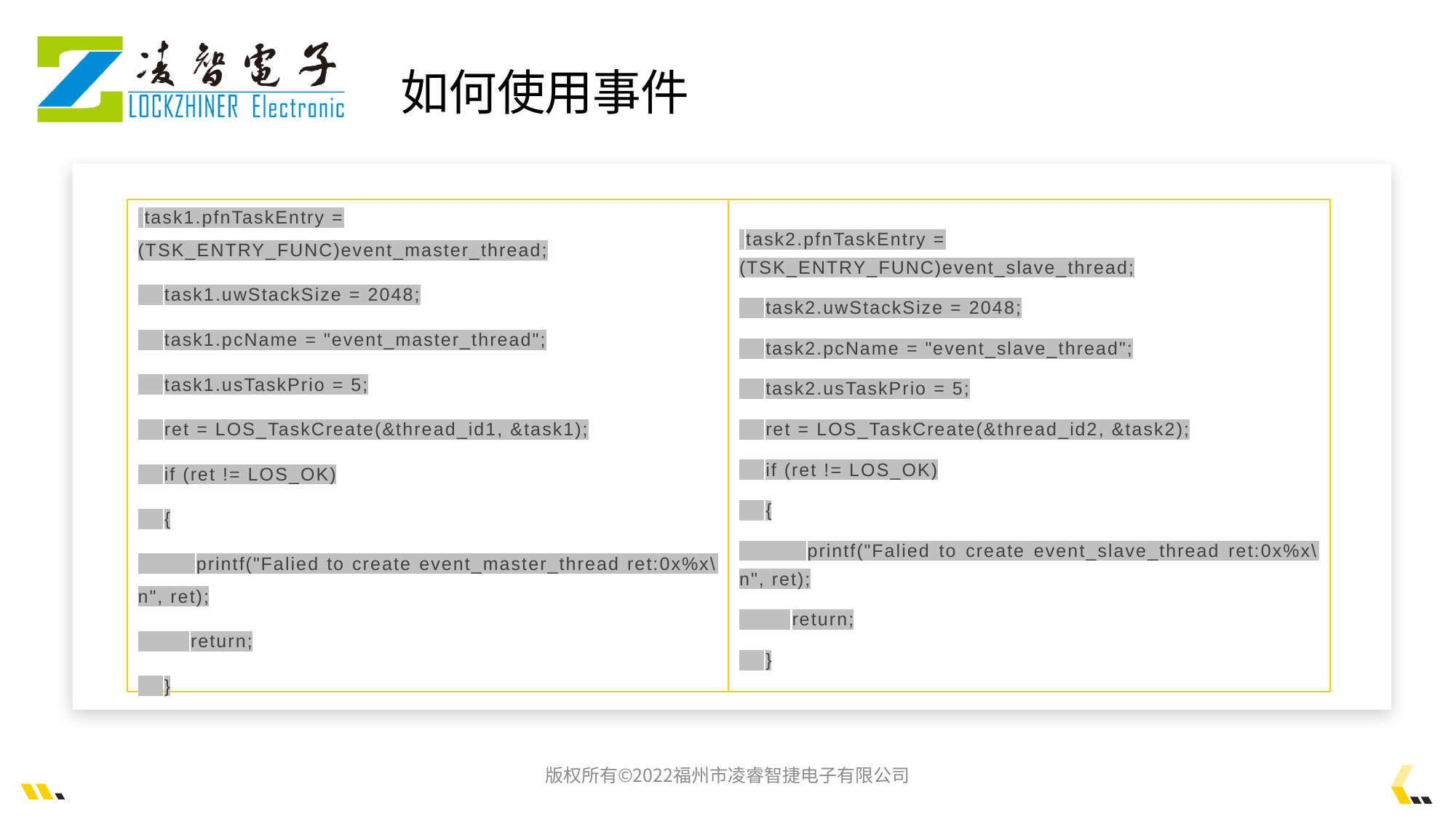

如何使用事件

 task1.pfnTaskEntry = (TSK_ENTRY_FUNC)event_master_thread;
    task1.uwStackSize = 2048;
    task1.pcName = "event_master_thread";
    task1.usTaskPrio = 5;
    ret = LOS_TaskCreate(&thread_id1, &task1);
    if (ret != LOS_OK)
    {
        printf("Falied to create event_master_thread ret:0x%x\n", ret);
        return;
    }
 task2.pfnTaskEntry = (TSK_ENTRY_FUNC)event_slave_thread;
    task2.uwStackSize = 2048;
    task2.pcName = "event_slave_thread";
    task2.usTaskPrio = 5;
    ret = LOS_TaskCreate(&thread_id2, &task2);
    if (ret != LOS_OK)
    {
        printf("Falied to create event_slave_thread ret:0x%x\n", ret);
        return;
    }
版权所有©2022福州市凌睿智捷电子有限公司
14